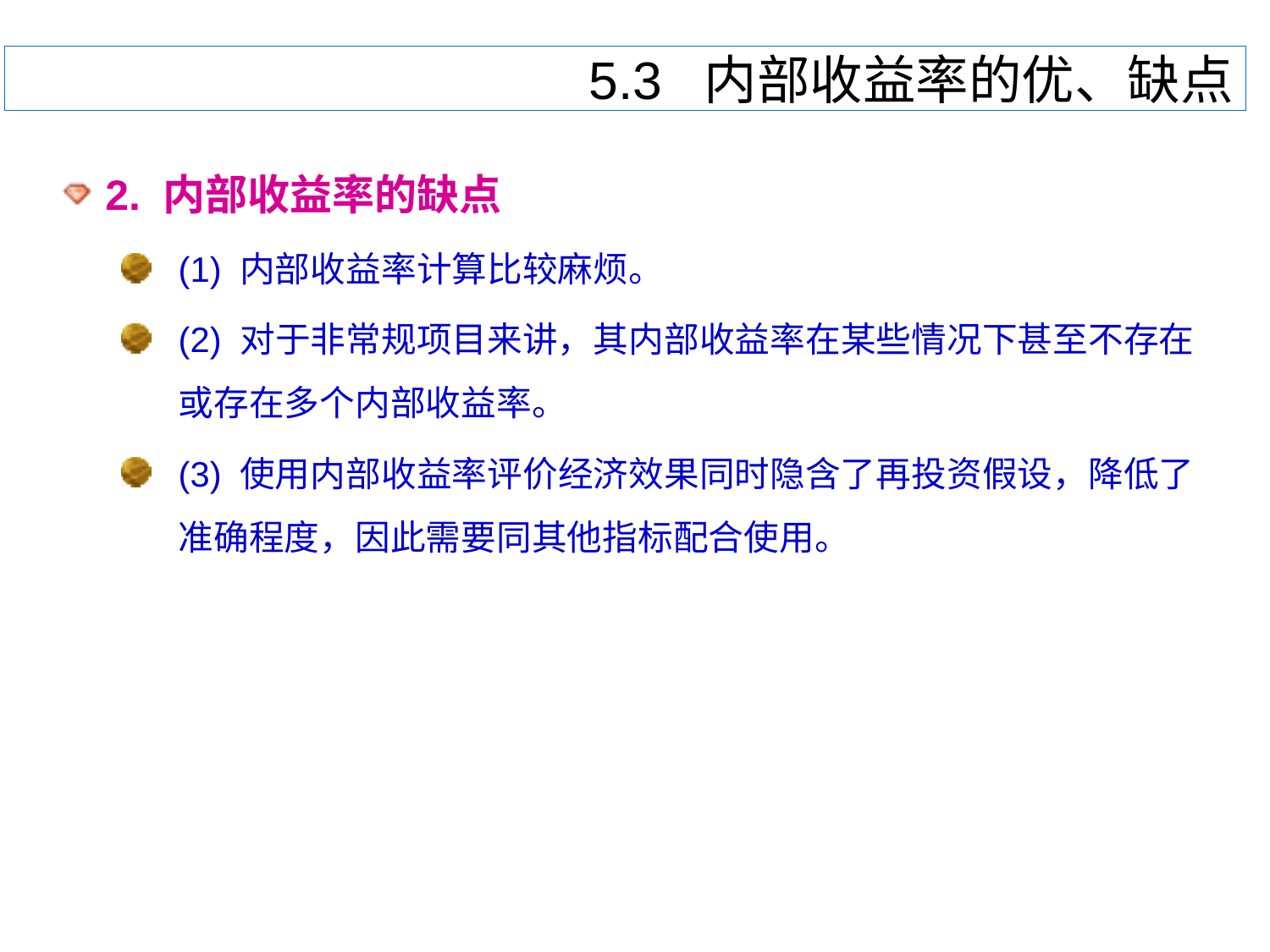

49
# 5.3  内部收益率的优、缺点
2. 内部收益率的缺点
(1) 内部收益率计算比较麻烦。
(2) 对于非常规项目来讲，其内部收益率在某些情况下甚至不存在或存在多个内部收益率。
(3) 使用内部收益率评价经济效果同时隐含了再投资假设，降低了准确程度，因此需要同其他指标配合使用。